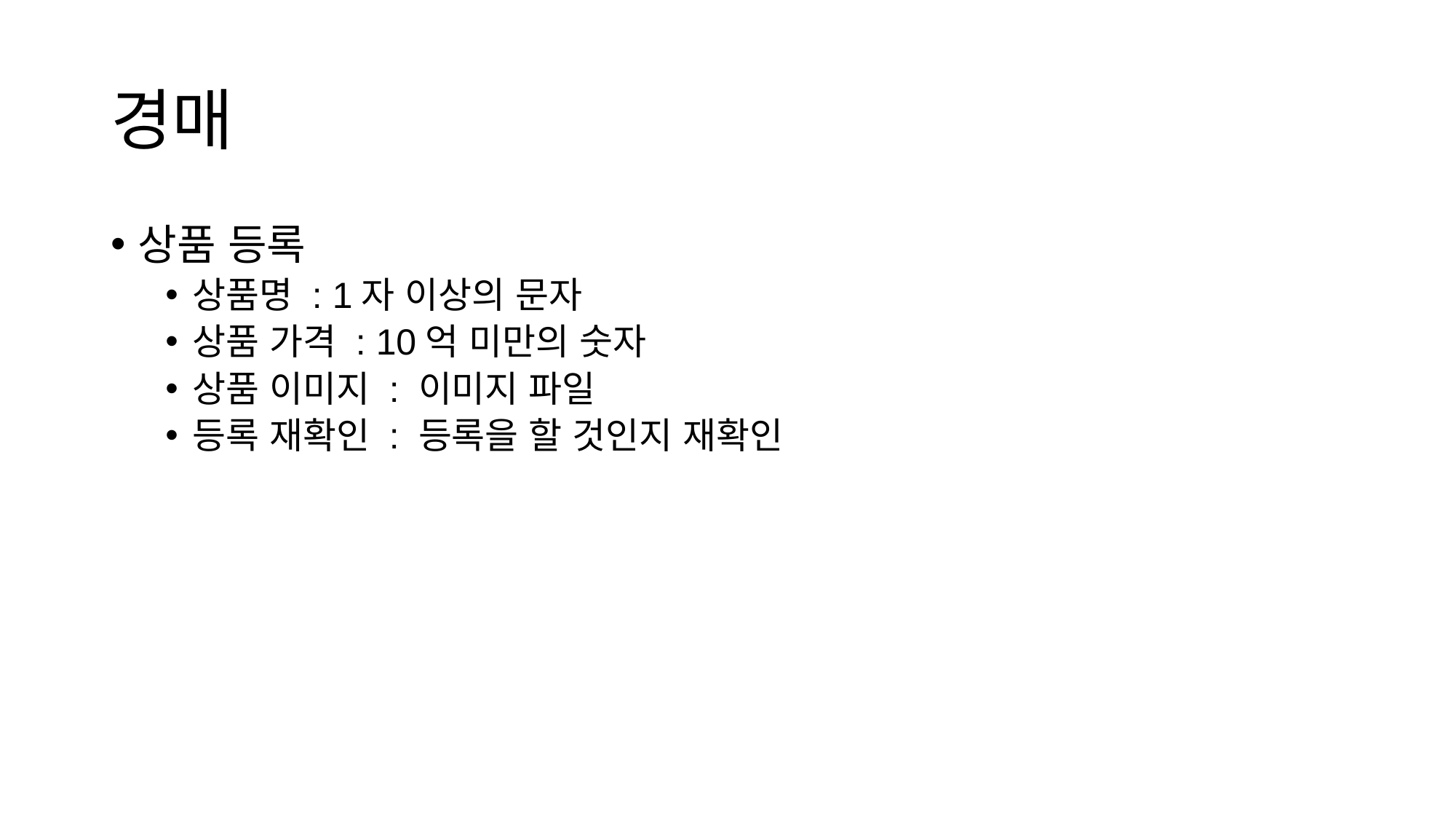

# 경매
상품 등록
상품명 : 1자 이상의 문자
상품 가격 : 10억 미만의 숫자
상품 이미지 : 이미지 파일
등록 재확인 : 등록을 할 것인지 재확인